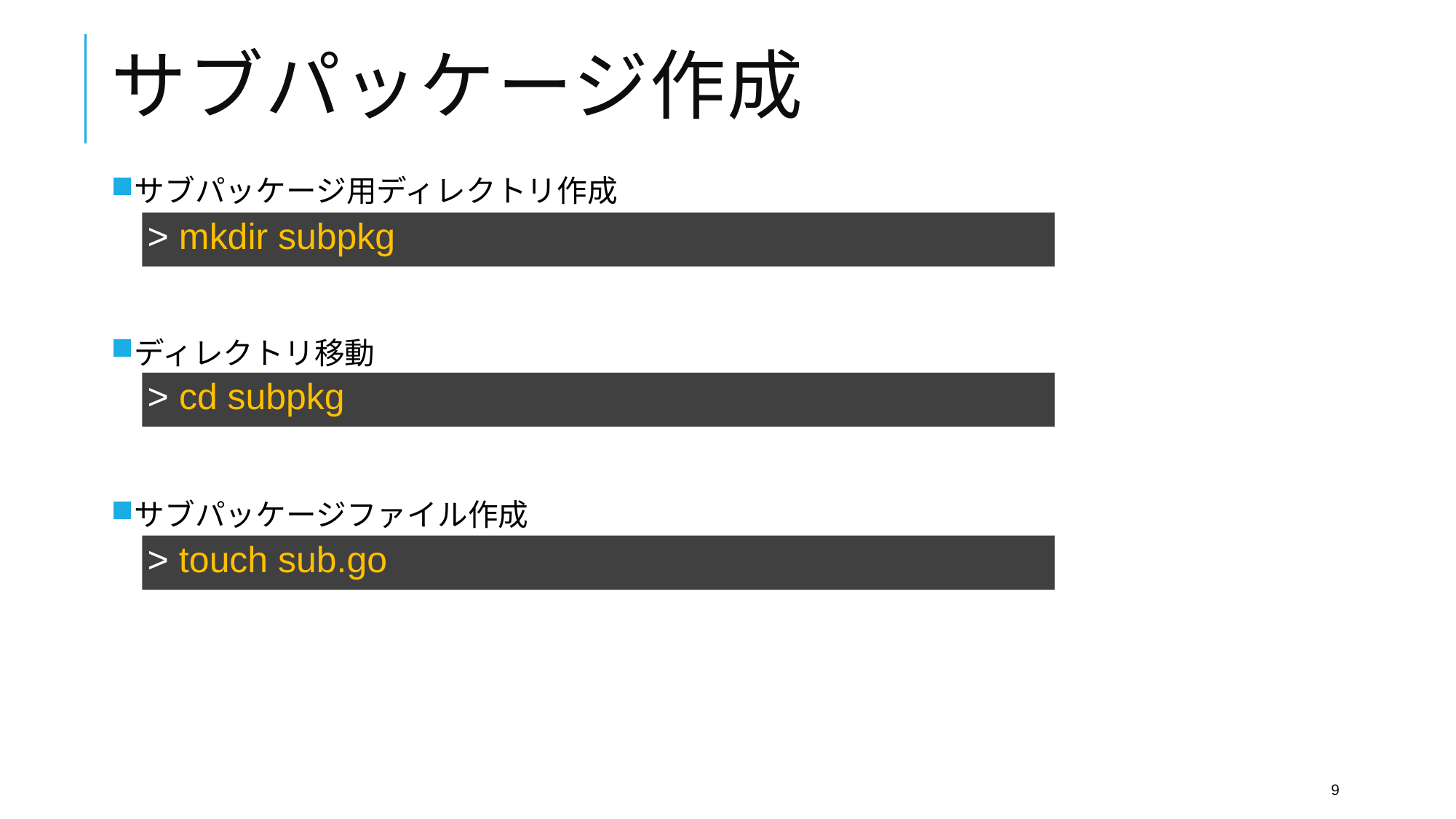

# サブパッケージ作成
サブパッケージ用ディレクトリ作成

ディレクトリ移動

サブパッケージファイル作成

> mkdir subpkg
> cd subpkg
> touch sub.go
9